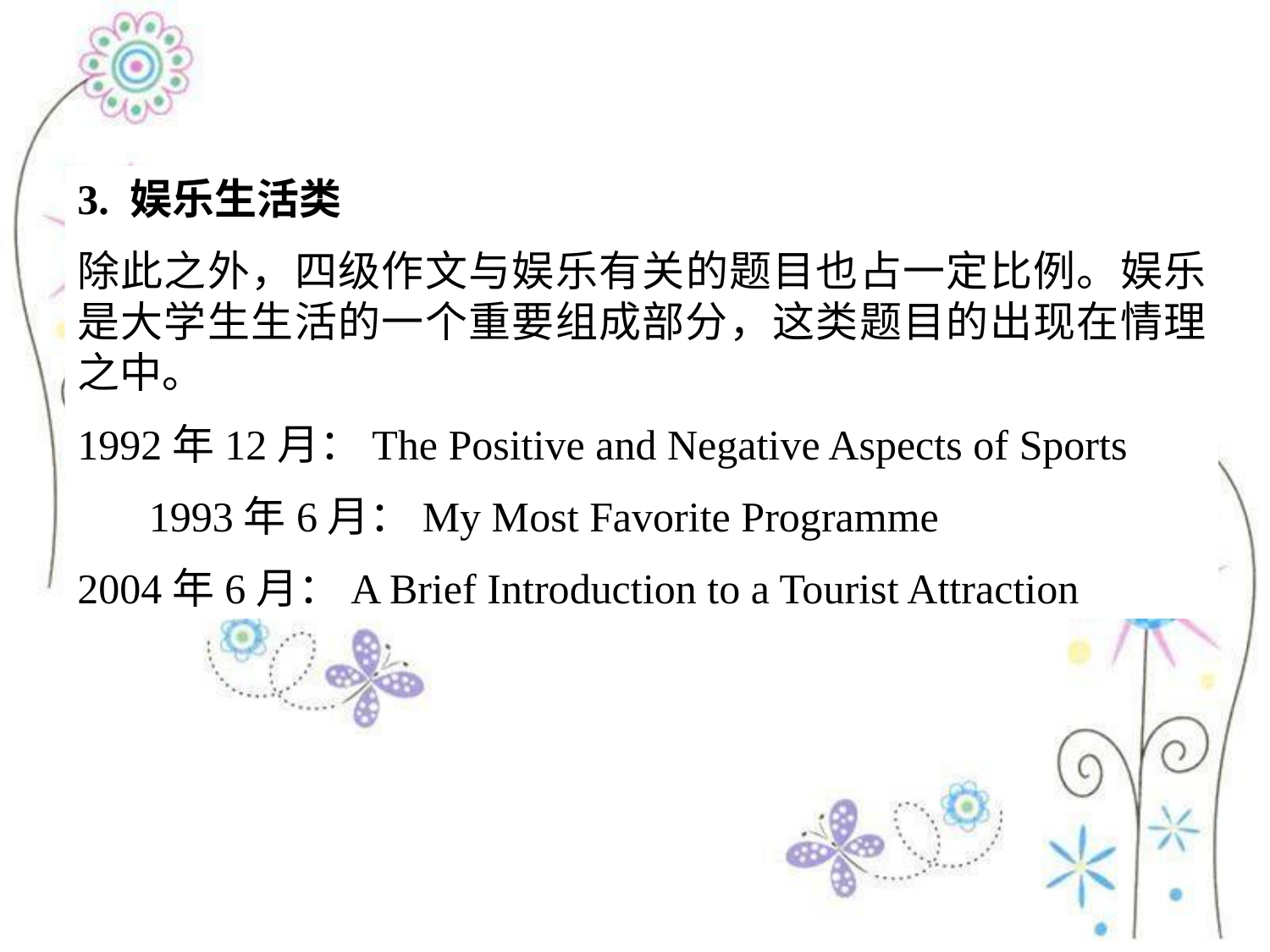

3. 娱乐生活类
除此之外，四级作文与娱乐有关的题目也占一定比例。娱乐是大学生生活的一个重要组成部分，这类题目的出现在情理之中。
1992年12月：The Positive and Negative Aspects of Sports
　  1993年6月：My Most Favorite Programme
2004年6月：A Brief Introduction to a Tourist Attraction